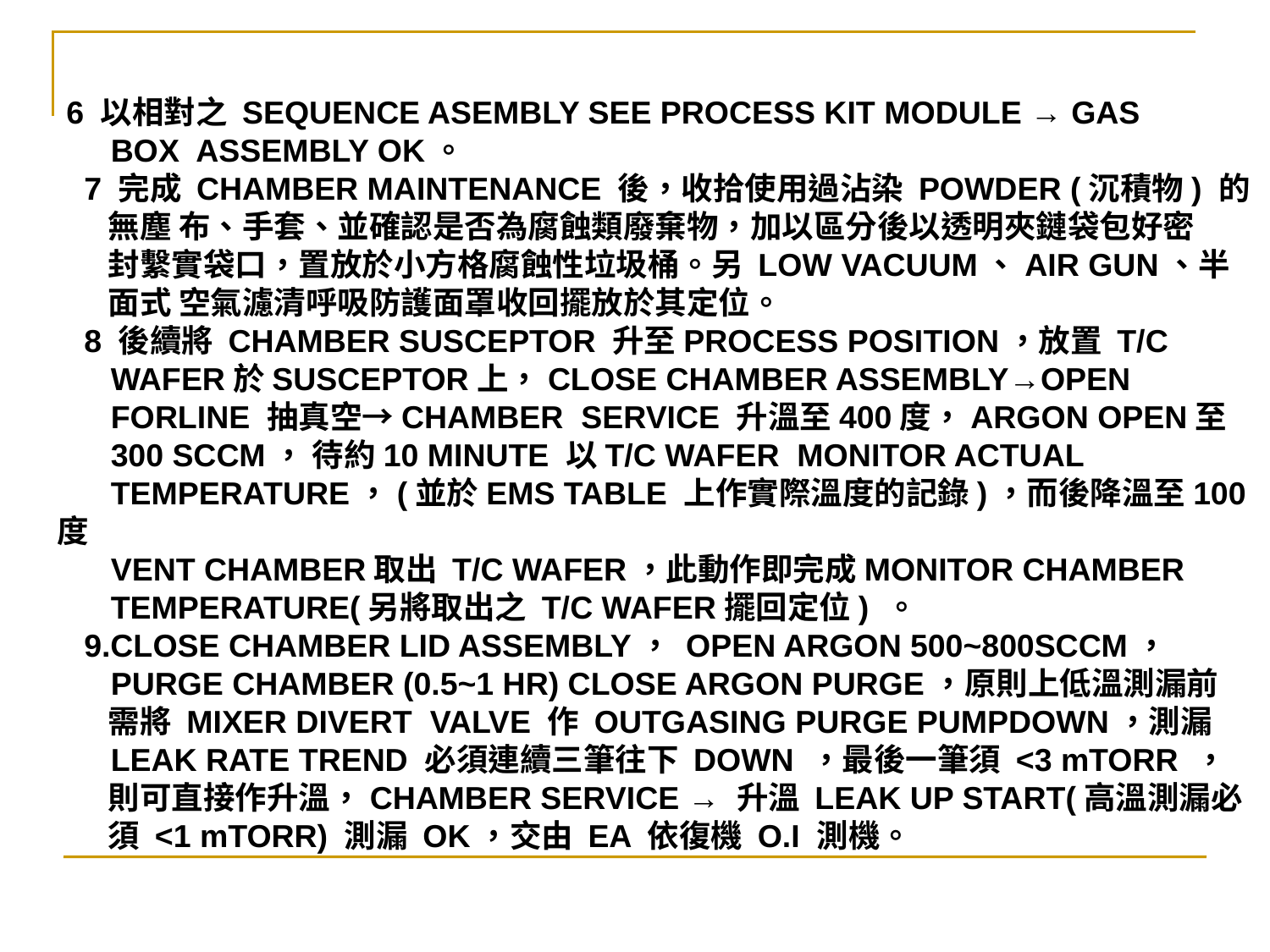

6 以相對之 SEQUENCE ASEMBLY SEE PROCESS KIT MODULE → GAS
      BOX  ASSEMBLY OK。
   7 完成 CHAMBER MAINTENANCE 後，收拾使用過沾染 POWDER (沉積物) 的
      無塵 布、手套、並確認是否為腐蝕類廢棄物，加以區分後以透明夾鏈袋包好密
      封繫實袋口，置放於小方格腐蝕性垃圾桶。另 LOW VACUUM、AIR GUN、半
      面式 空氣濾清呼吸防護面罩收回擺放於其定位。
   8 後續將 CHAMBER SUSCEPTOR 升至PROCESS POSITION，放置 T/C
      WAFER於SUSCEPTOR上，CLOSE CHAMBER ASSEMBLY→OPEN
      FORLINE 抽真空→CHAMBER  SERVICE 升溫至400度，ARGON OPEN至
      300 SCCM， 待約10 MINUTE 以T/C WAFER  MONITOR ACTUAL
      TEMPERATURE，(並於EMS TABLE 上作實際溫度的記錄)，而後降溫至100度
      VENT CHAMBER取出 T/C WAFER，此動作即完成MONITOR CHAMBER
      TEMPERATURE(另將取出之 T/C WAFER擺回定位) 。
   9.CLOSE CHAMBER LID ASSEMBLY， OPEN ARGON 500~800SCCM，
      PURGE CHAMBER (0.5~1 HR) CLOSE ARGON PURGE，原則上低溫測漏前
      需將 MIXER DIVERT  VALVE 作 OUTGASING PURGE PUMPDOWN，測漏
      LEAK RATE TREND 必須連續三筆往下 DOWN ，最後一筆須 <3 mTORR ，
      則可直接作升溫，CHAMBER SERVICE → 升溫 LEAK UP START(高溫測漏必
      須 <1 mTORR) 測漏 OK，交由 EA 依復機 O.I 測機。